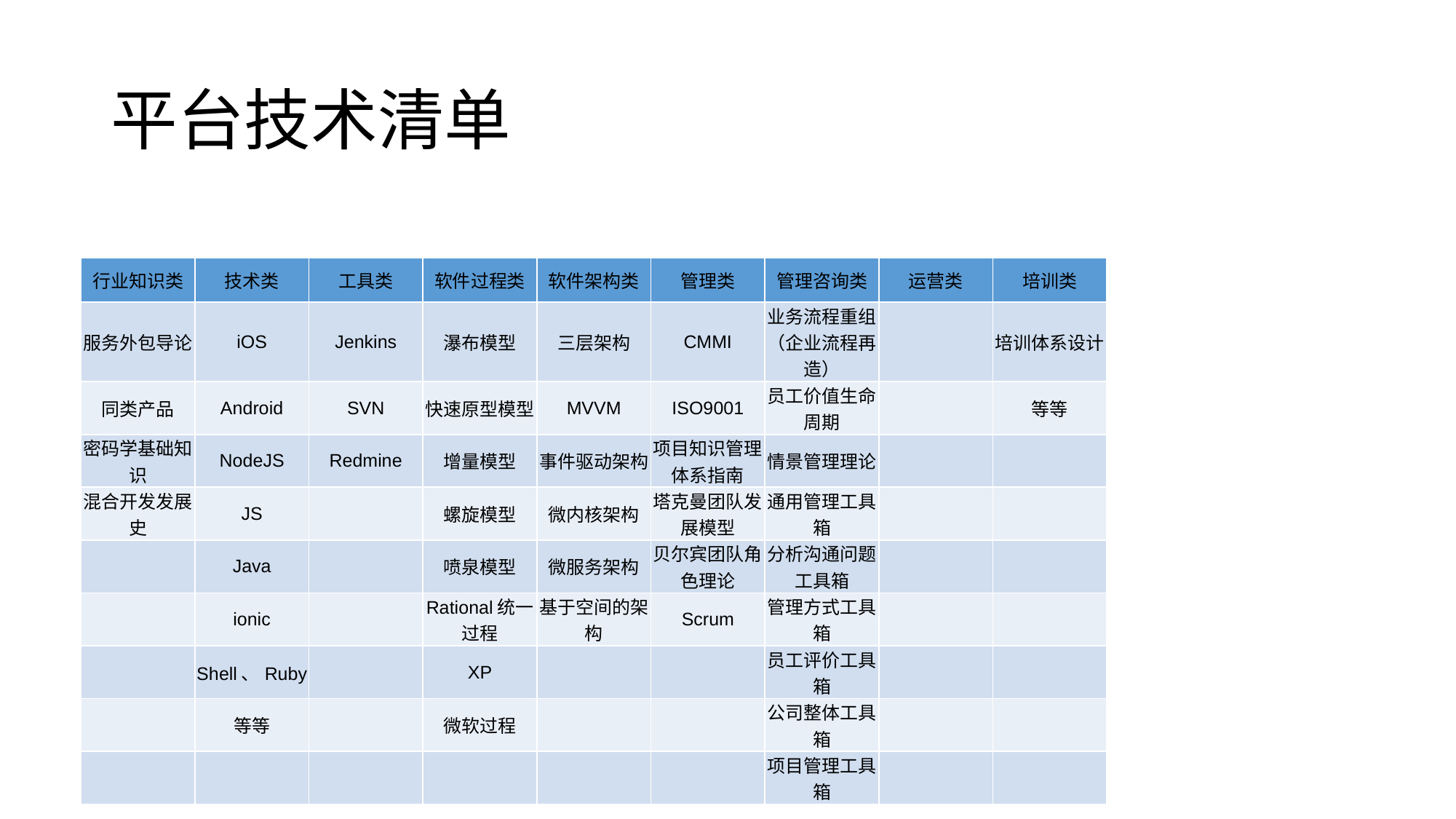

# 平台技术清单
| 行业知识类 | 技术类 | 工具类 | 软件过程类 | 软件架构类 | 管理类 | 管理咨询类 | 运营类 | 培训类 |
| --- | --- | --- | --- | --- | --- | --- | --- | --- |
| 服务外包导论 | iOS | Jenkins | 瀑布模型 | 三层架构 | CMMI | 业务流程重组 （企业流程再造） |  | 培训体系设计 |
| 同类产品 | Android | SVN | 快速原型模型 | MVVM | ISO9001 | 员工价值生命周期 |  | 等等 |
| 密码学基础知识 | NodeJS | Redmine | 增量模型 | 事件驱动架构 | 项目知识管理体系指南 | 情景管理理论 |  |  |
| 混合开发发展史 | JS |  | 螺旋模型 | 微内核架构 | 塔克曼团队发展模型 | 通用管理工具箱 |  |  |
|  | Java |  | 喷泉模型 | 微服务架构 | 贝尔宾团队角色理论 | 分析沟通问题工具箱 |  |  |
|  | ionic |  | Rational统一过程 | 基于空间的架构 | Scrum | 管理方式工具箱 |  |  |
|  | Shell、Ruby |  | XP |  |  | 员工评价工具箱 |  |  |
|  | 等等 |  | 微软过程 |  |  | 公司整体工具箱 |  |  |
|  |  |  |  |  |  | 项目管理工具箱 |  |  |